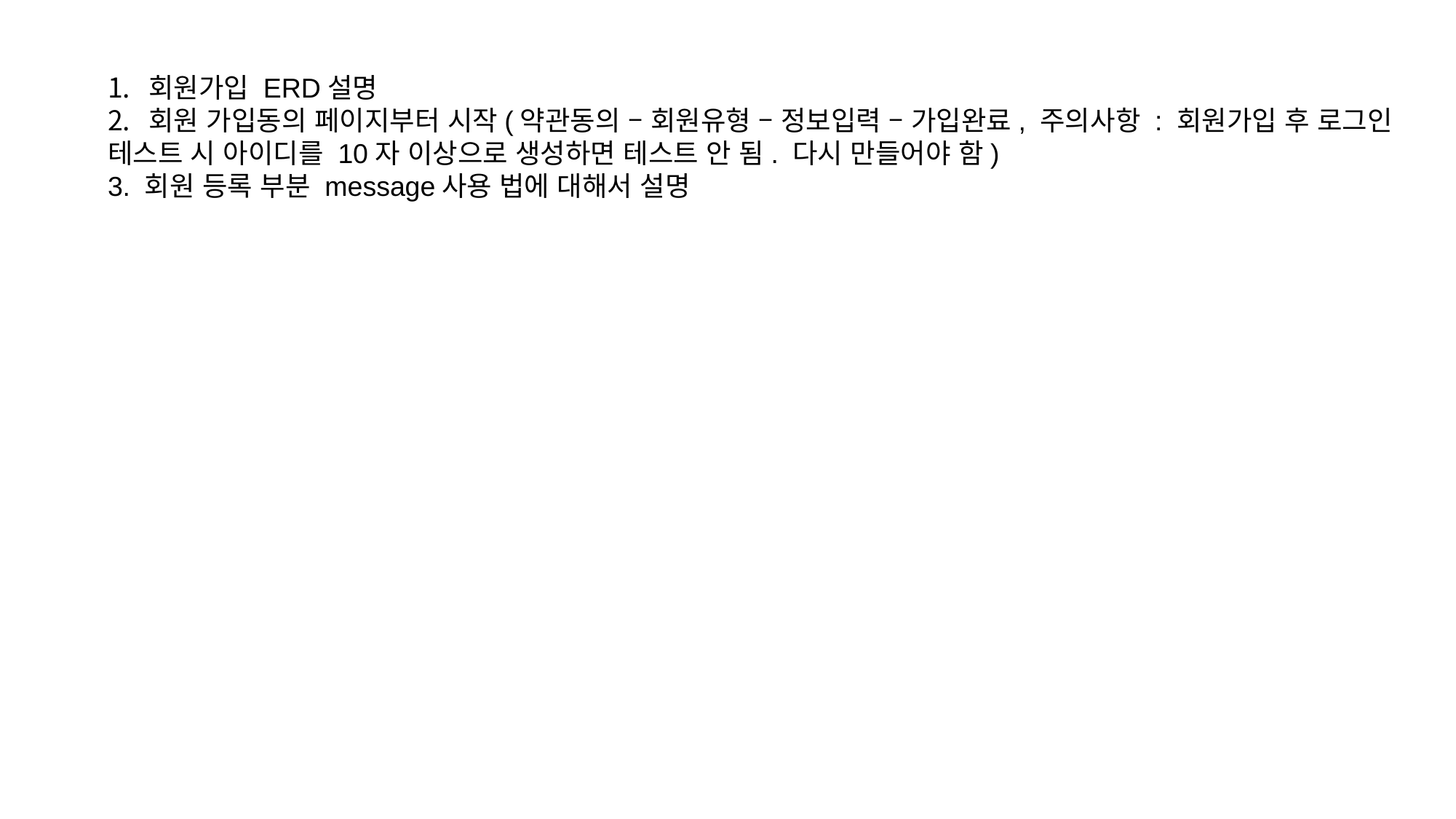

회원가입 ERD설명
회원 가입동의 페이지부터 시작(약관동의 – 회원유형 – 정보입력 – 가입완료, 주의사항 : 회원가입 후 로그인
테스트 시 아이디를 10자 이상으로 생성하면 테스트 안 됨. 다시 만들어야 함)
3. 회원 등록 부분 message사용 법에 대해서 설명